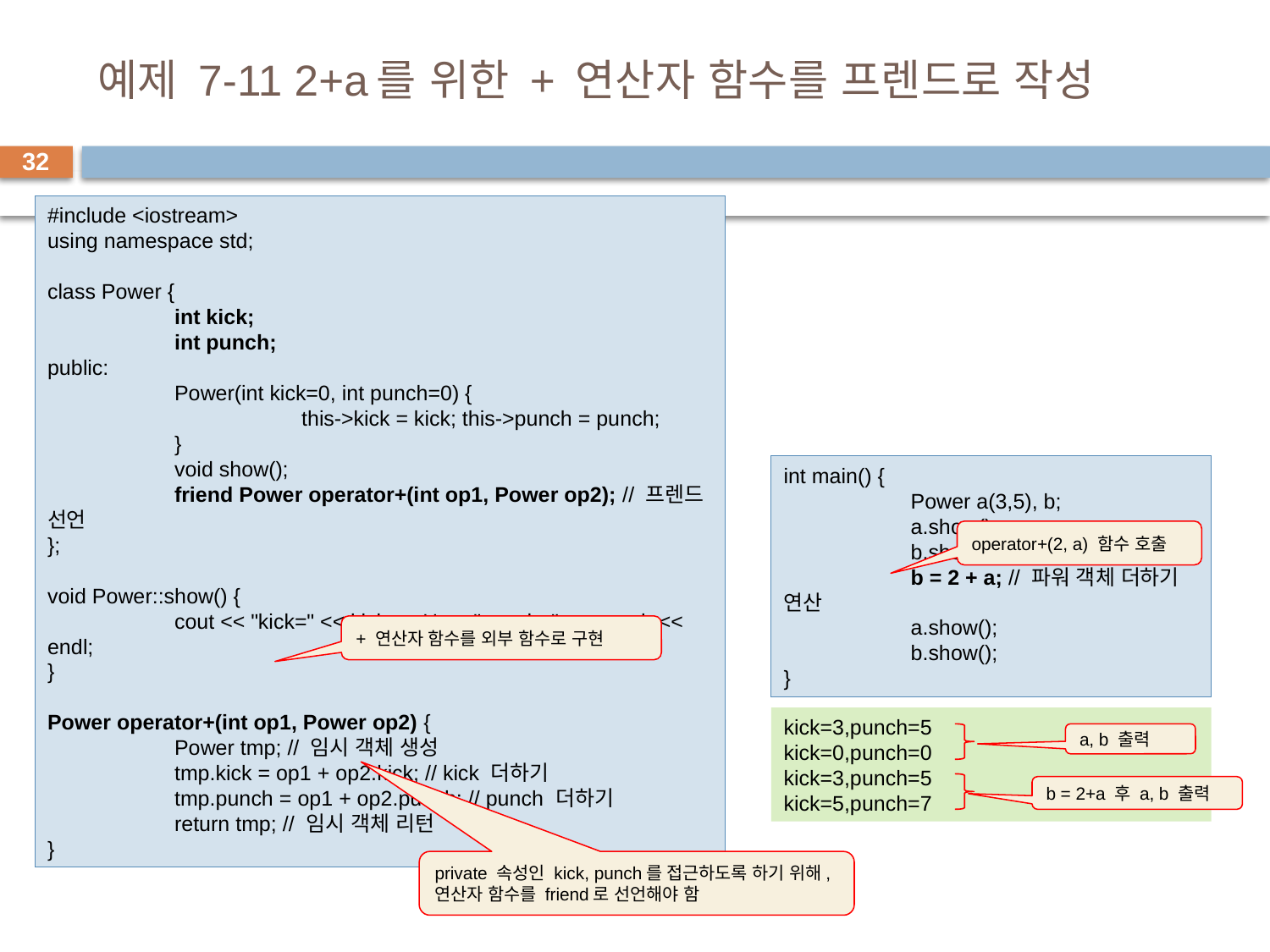

# 예제 7-11 2+a를 위한 + 연산자 함수를 프렌드로 작성
32
#include <iostream>
using namespace std;

class Power {
	int kick;
	int punch;
public:
	Power(int kick=0, int punch=0) {
		this->kick = kick; this->punch = punch;
	}
	void show();
	friend Power operator+(int op1, Power op2); // 프렌드 선언
};

void Power::show() {
	cout << "kick=" << kick << ',' << "punch=" << punch << endl;
}

Power operator+(int op1, Power op2) {
	Power tmp; // 임시 객체 생성
	tmp.kick = op1 + op2.kick; // kick 더하기
	tmp.punch = op1 + op2.punch; // punch 더하기
	return tmp; // 임시 객체 리턴
}
int main() {
	Power a(3,5), b;
	a.show();
	b.show();
	b = 2 + a; // 파워 객체 더하기 연산
	a.show();
	b.show();
}
operator+(2, a) 함수 호출
+ 연산자 함수를 외부 함수로 구현
kick=3,punch=5
kick=0,punch=0
kick=3,punch=5
kick=5,punch=7

a, b 출력

b = 2+a 후 a, b 출력
private 속성인 kick, punch를 접근하도록 하기 위해, 연산자 함수를 friend로 선언해야 함